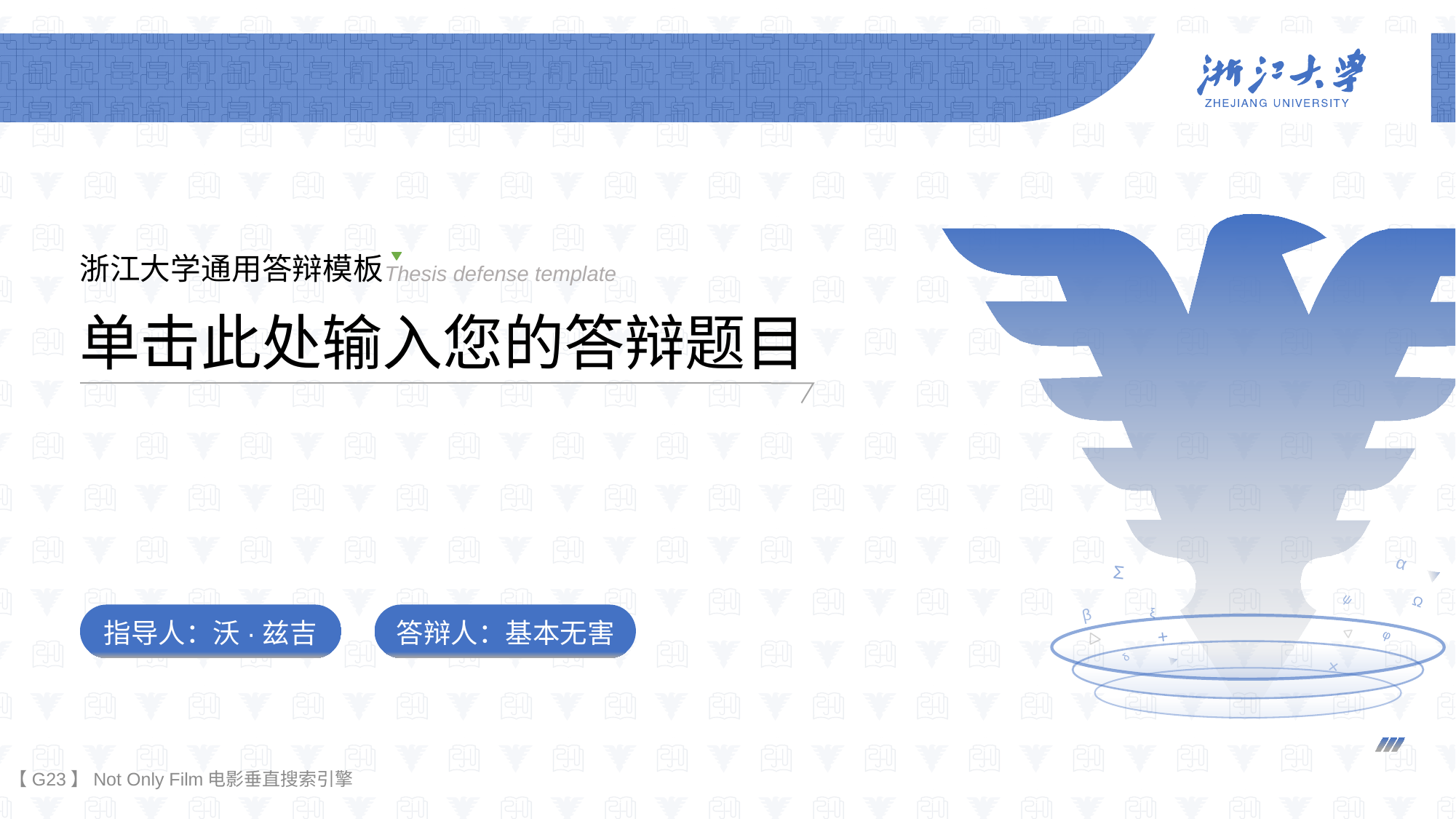

浙江大学通用答辩模板

Thesis defense template
# 单击此处输入您的答辩题目

指导人：沃·兹吉
答辩人：基本无害
【G23】Not Only Film电影垂直搜索引擎